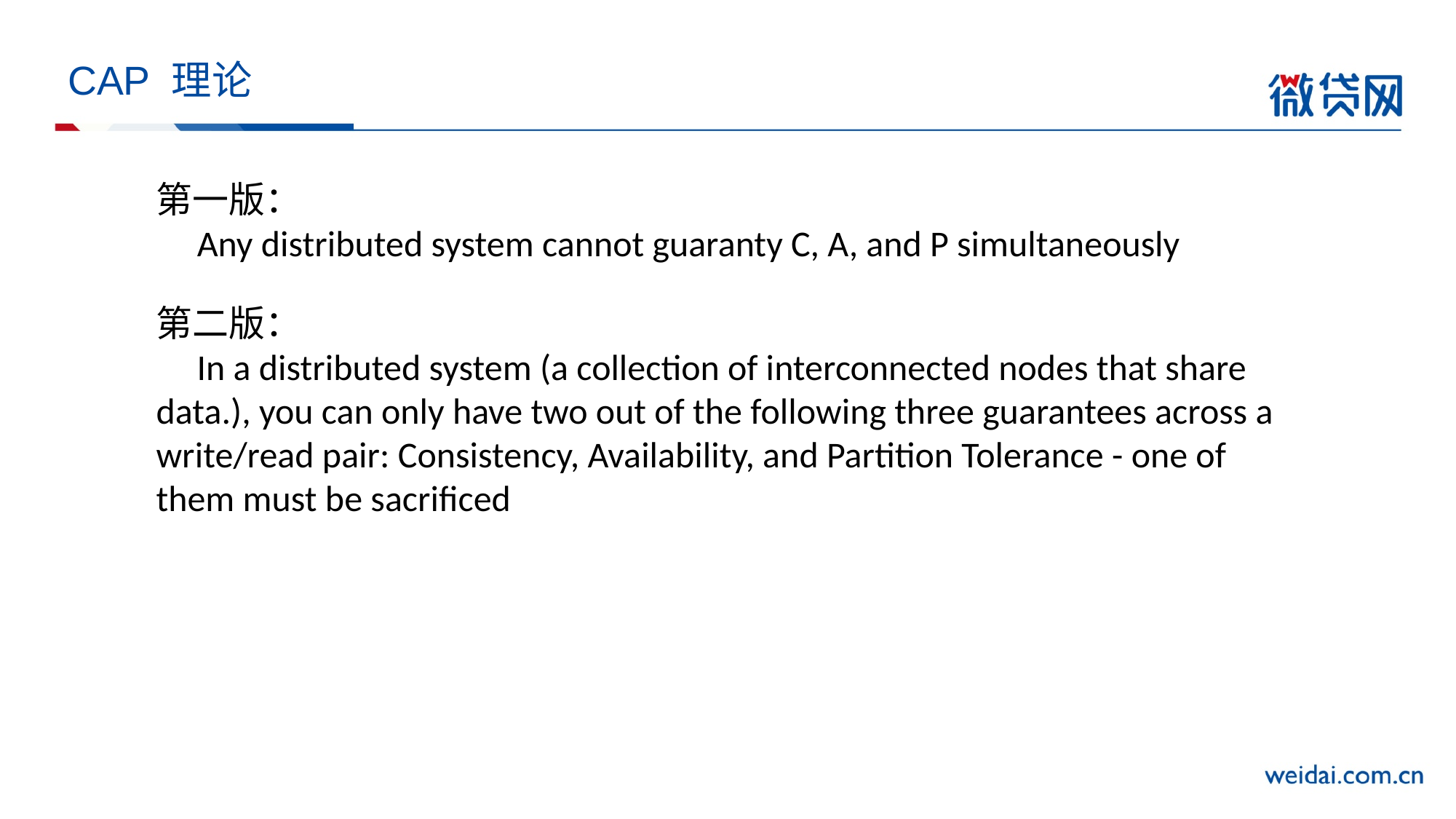

# CAP 理论
第一版：
     Any distributed system cannot guaranty C, A, and P simultaneously
第二版：
    In a distributed system (a collection of interconnected nodes that share data.), you can only have two out of the following three guarantees across a write/read pair: Consistency, Availability, and Partition Tolerance - one of them must be sacrificed